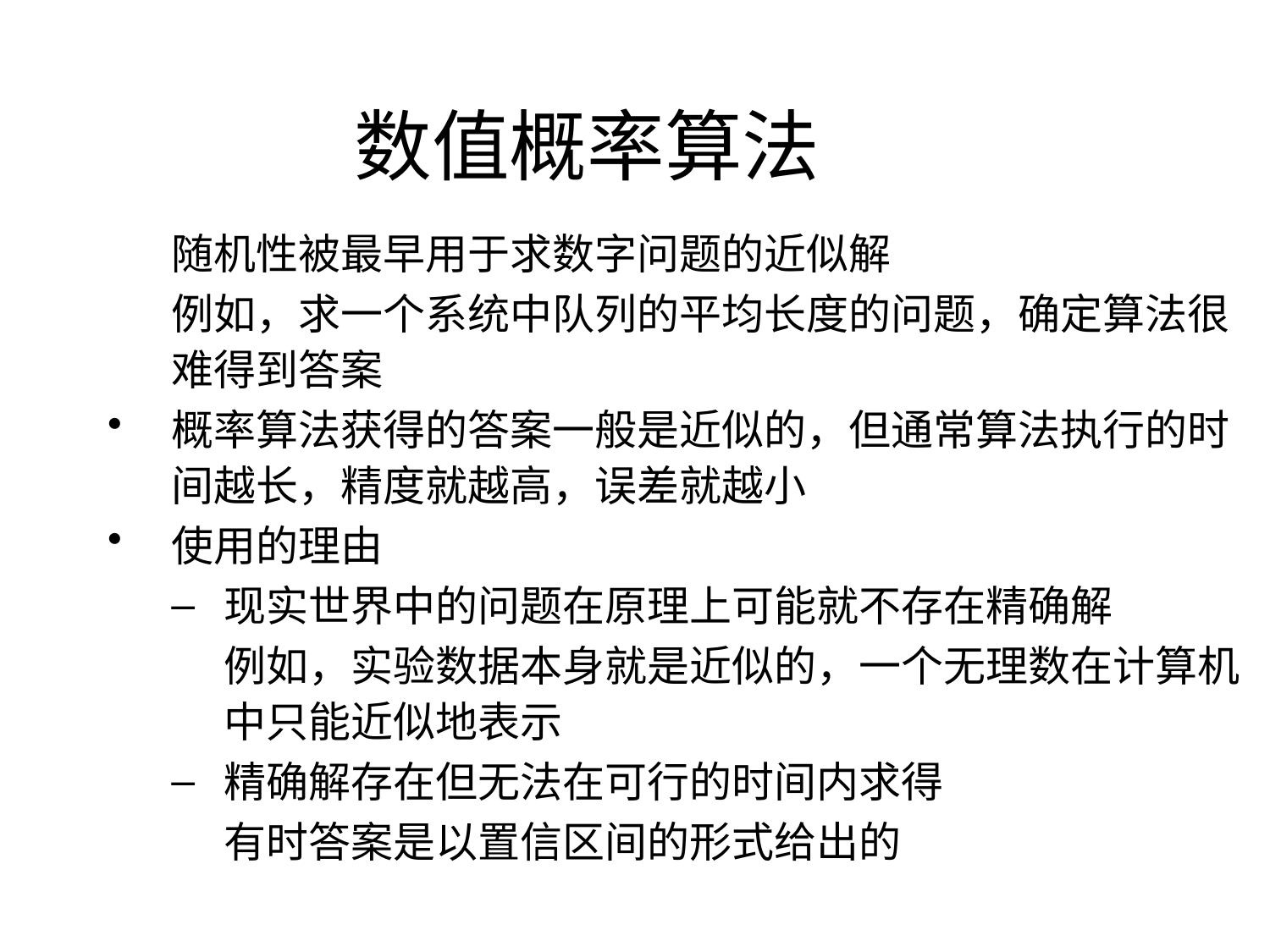

# 数值概率算法
	随机性被最早用于求数字问题的近似解
	例如，求一个系统中队列的平均长度的问题，确定算法很难得到答案
概率算法获得的答案一般是近似的，但通常算法执行的时间越长，精度就越高，误差就越小
使用的理由
现实世界中的问题在原理上可能就不存在精确解
	例如，实验数据本身就是近似的，一个无理数在计算机中只能近似地表示
精确解存在但无法在可行的时间内求得
	有时答案是以置信区间的形式给出的